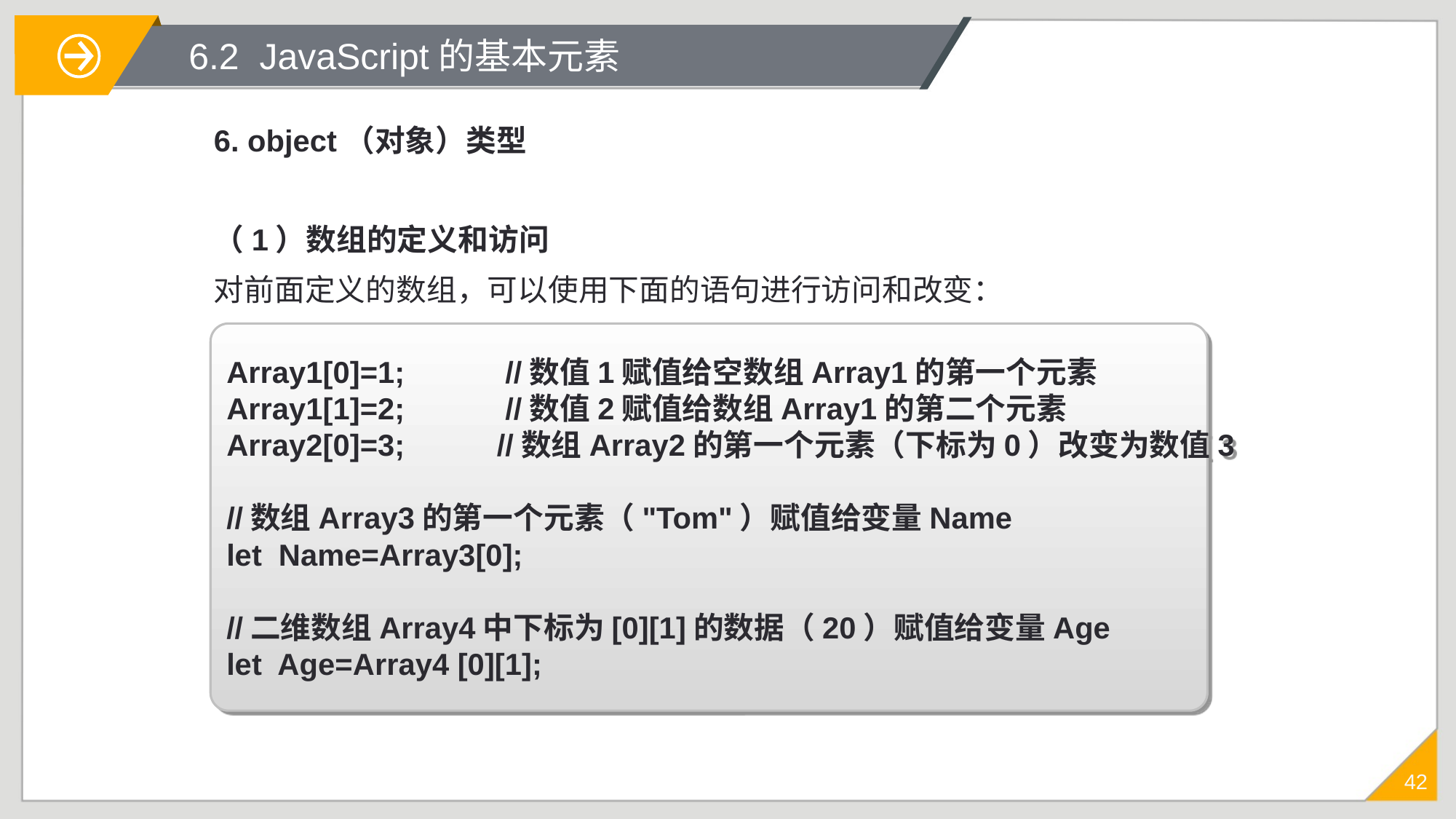

# 6.2  JavaScript的基本元素
6. object（对象）类型

（1）数组的定义和访问
对前面定义的数组，可以使用下面的语句进行访问和改变：
Array1[0]=1;            //数值1赋值给空数组Array1的第一个元素
Array1[1]=2;            //数值2赋值给数组Array1的第二个元素
Array2[0]=3;           //数组Array2的第一个元素（下标为0）改变为数值3

//数组Array3的第一个元素（"Tom"）赋值给变量Name
let  Name=Array3[0];

//二维数组Array4中下标为[0][1]的数据（20）赋值给变量Age
let  Age=Array4 [0][1];